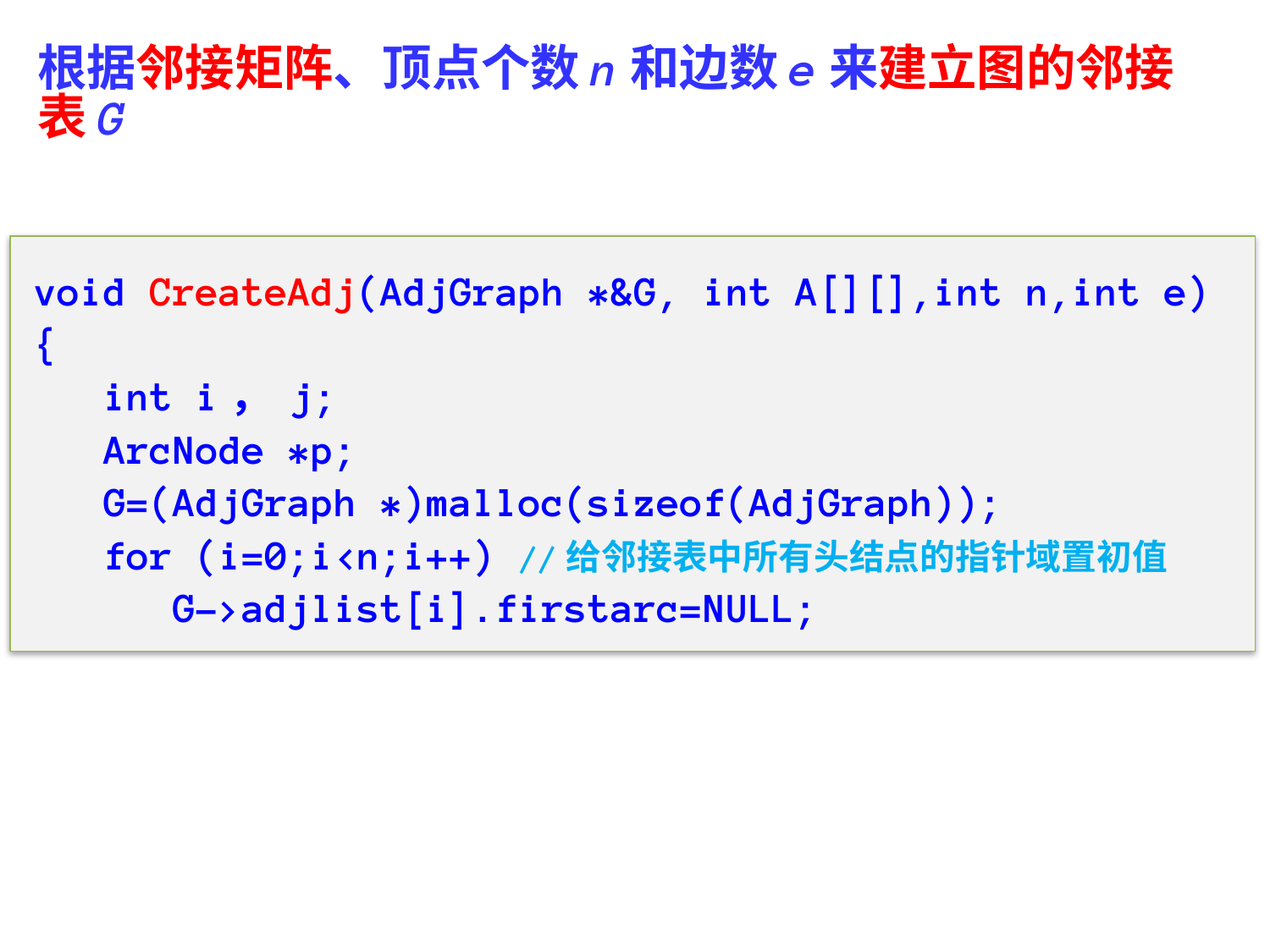

根据邻接矩阵、顶点个数n和边数e来建立图的邻接表G
void CreateAdj(AdjGraph *&G, int A[][],int n,int e)
{
   int i， j;
   ArcNode *p;
   G=(AdjGraph *)malloc(sizeof(AdjGraph));
   for (i=0;i<n;i++) //给邻接表中所有头结点的指针域置初值
      G->adjlist[i].firstarc=NULL;